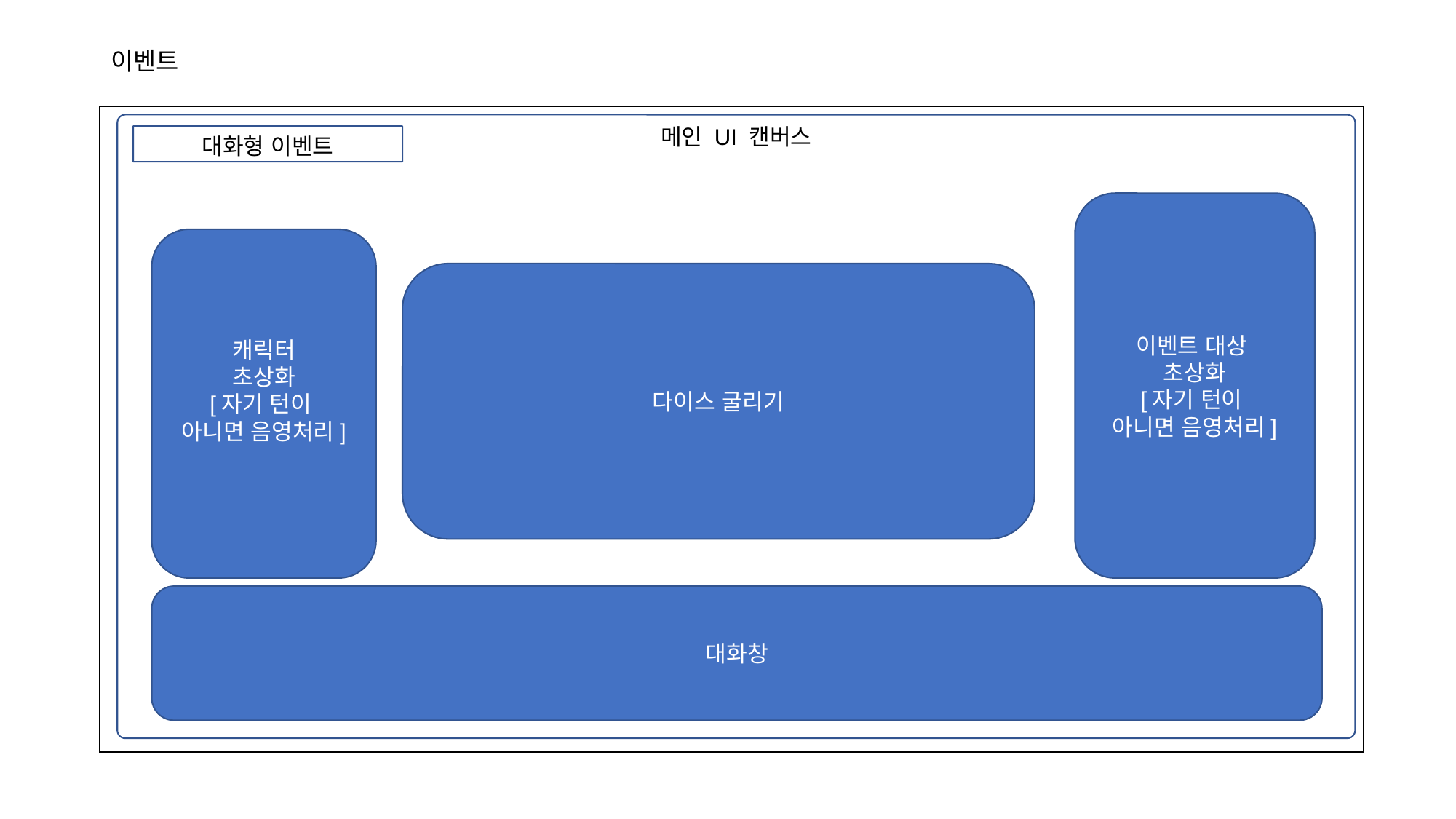

# 이벤트

메인 UI 캔버스
대화형 이벤트
이벤트 대상
초상화
[자기 턴이
아니면 음영처리]
캐릭터
초상화
[자기 턴이
아니면 음영처리]

다이스 굴리기
대화창